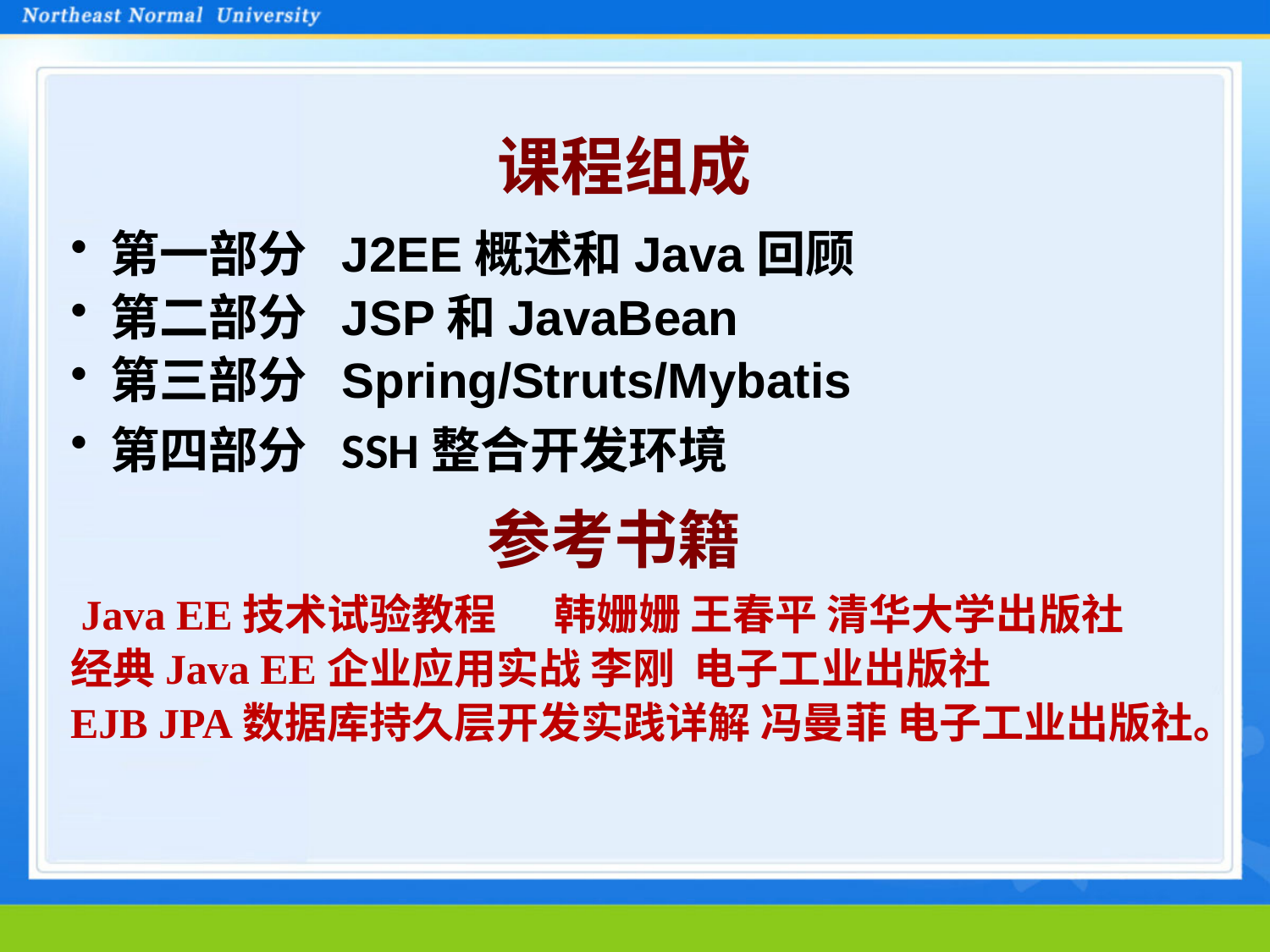

课程组成
第一部分  J2EE概述和Java回顾
第二部分  JSP和JavaBean
第三部分  Spring/Struts/Mybatis
第四部分  SSH整合开发环境

参考书籍
 Java EE技术试验教程      韩姗姗 王春平 清华大学出版社
经典Java EE企业应用实战 李刚  电子工业出版社
EJB JPA数据库持久层开发实践详解 冯曼菲 电子工业出版社。